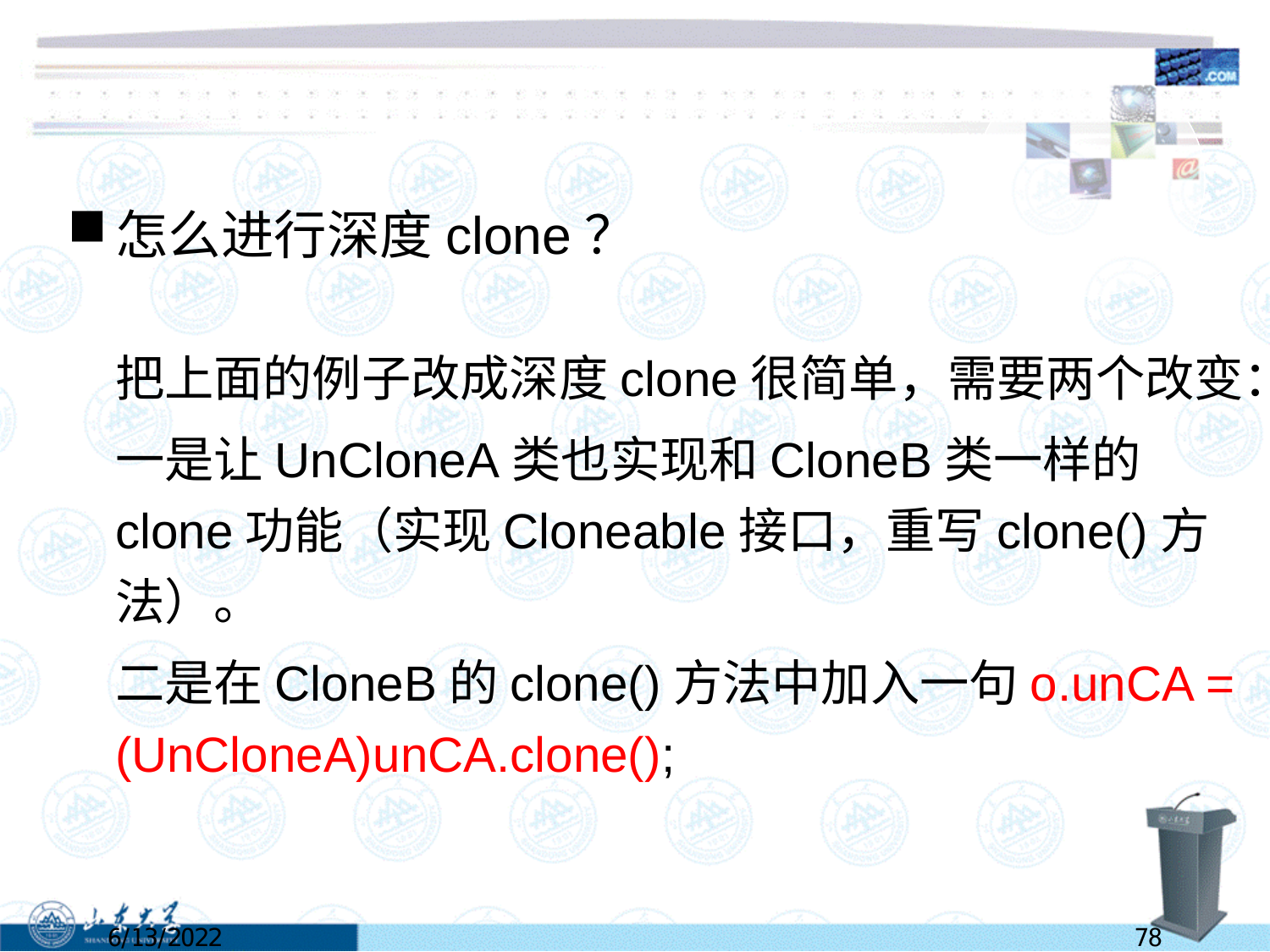

怎么进行深度clone？
把上面的例子改成深度clone很简单，需要两个改变：
	一是让UnCloneA类也实现和CloneB类一样的clone功能（实现Cloneable接口，重写clone()方法）。
	二是在CloneB的clone()方法中加入一句o.unCA = (UnCloneA)unCA.clone();
6/13/2022
78